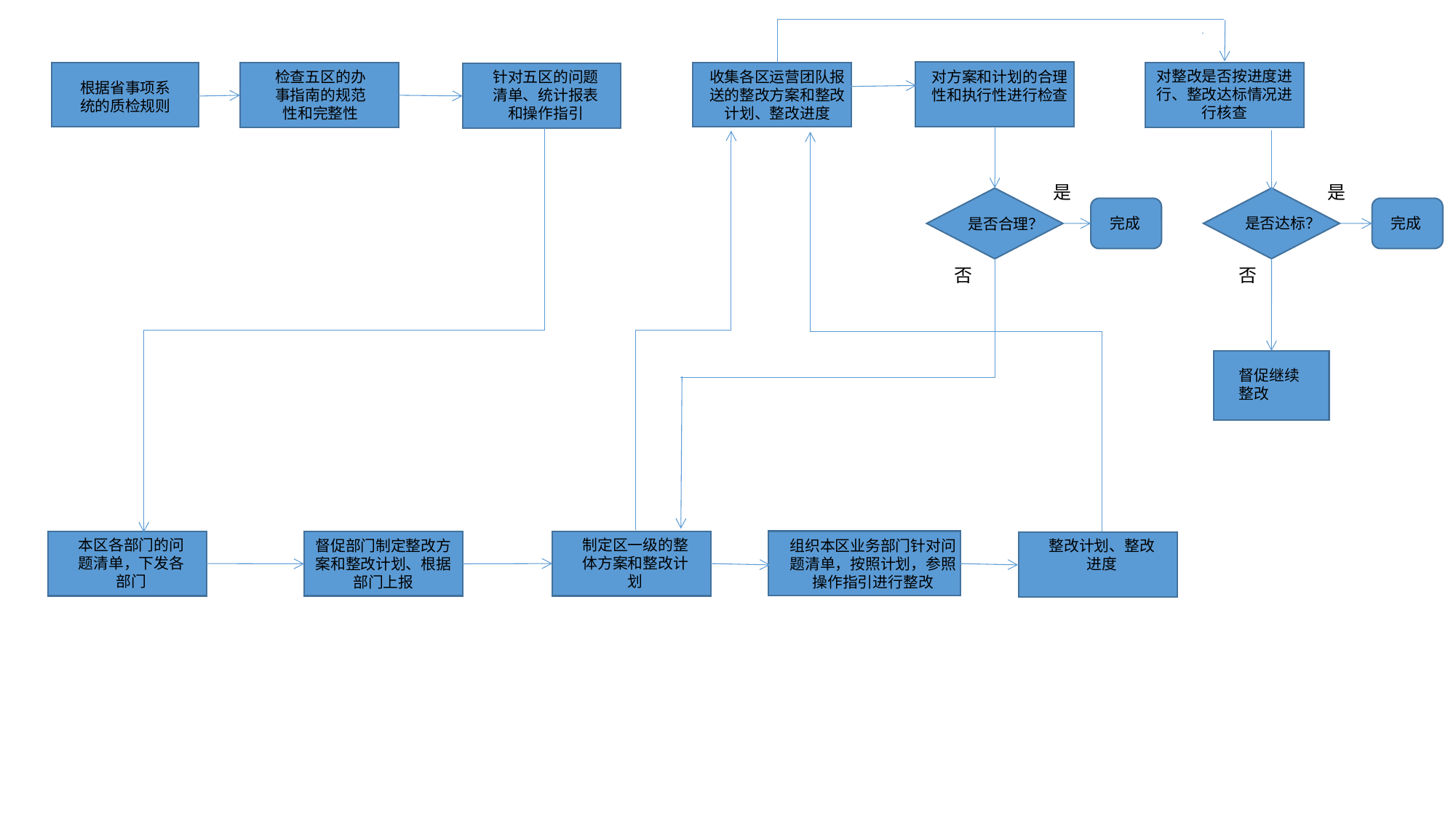

对整改是否按进度进行、整改达标情况进行核查

对方案和计划的合理性和执行性进行检查

检查五区的办事指南的规范性和完整性
针对五区的问题清单、统计报表和操作指引

收集各区运营团队报送的整改方案和整改计划、整改进度

根据省事项系统的质检规则
是
是

完成
是否达标？
完成
是否合理？
否
否

督促继续整改
本区各部门的问题清单，下发各部门
制定区一级的整体方案和整改计划

督促部门制定整改方案和整改计划、根据部门上报

组织本区业务部门针对问题清单，按照计划，参照操作指引进行整改
整改计划、整改进度